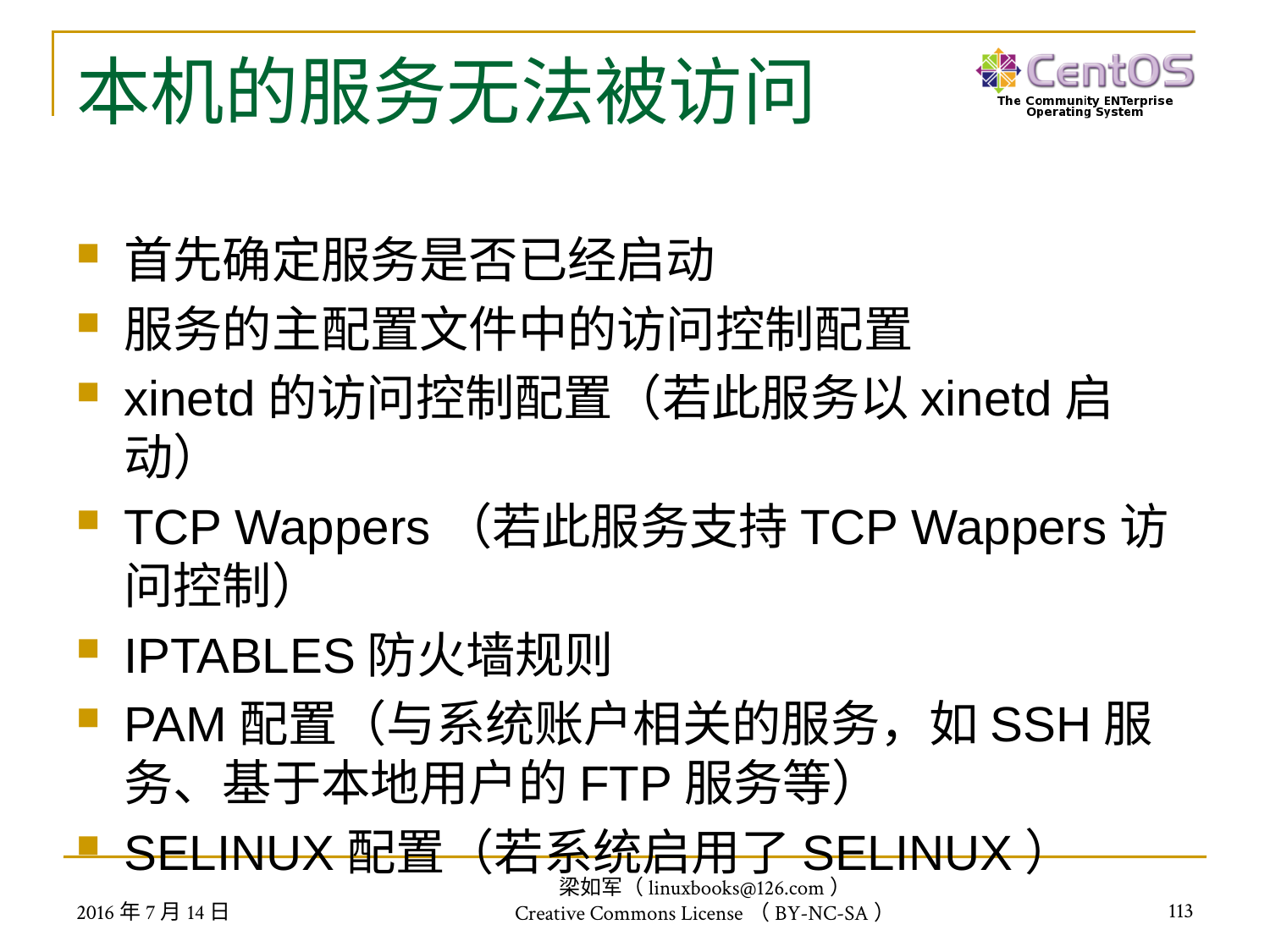

# 本机的服务无法被访问
首先确定服务是否已经启动
服务的主配置文件中的访问控制配置
xinetd的访问控制配置（若此服务以xinetd启动）
TCP Wappers（若此服务支持TCP Wappers访问控制）
IPTABLES防火墙规则
PAM配置（与系统账户相关的服务，如SSH服务、基于本地用户的FTP服务等）
SELINUX配置（若系统启用了SELINUX）
2016年7月14日
113
梁如军（linuxbooks@126.com）
Creative Commons License（BY-NC-SA）